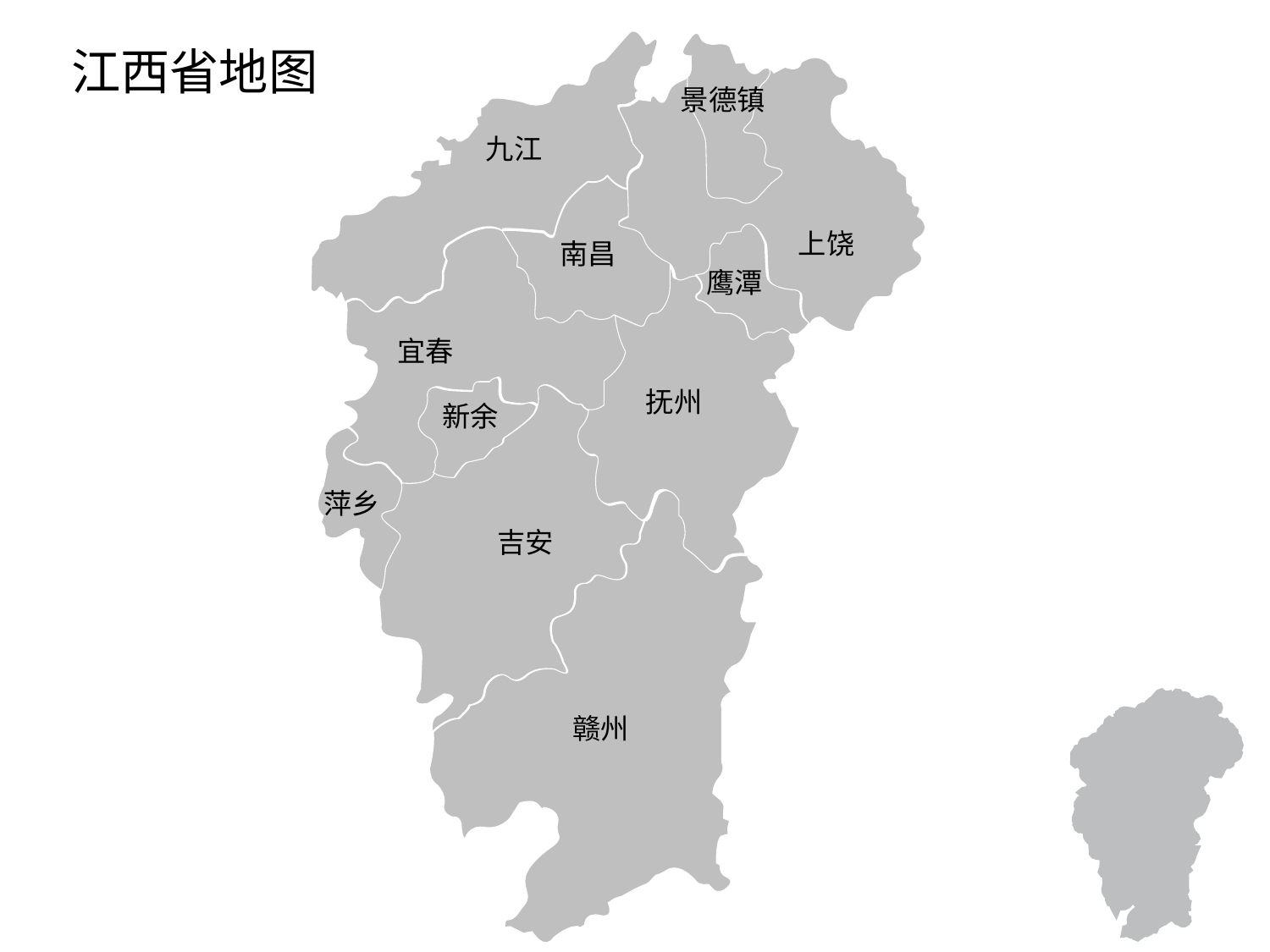

景德镇
九江

上饶
南昌

鹰潭
宜春

抚州
新余

萍乡
吉安
赣州
# 江西省地图